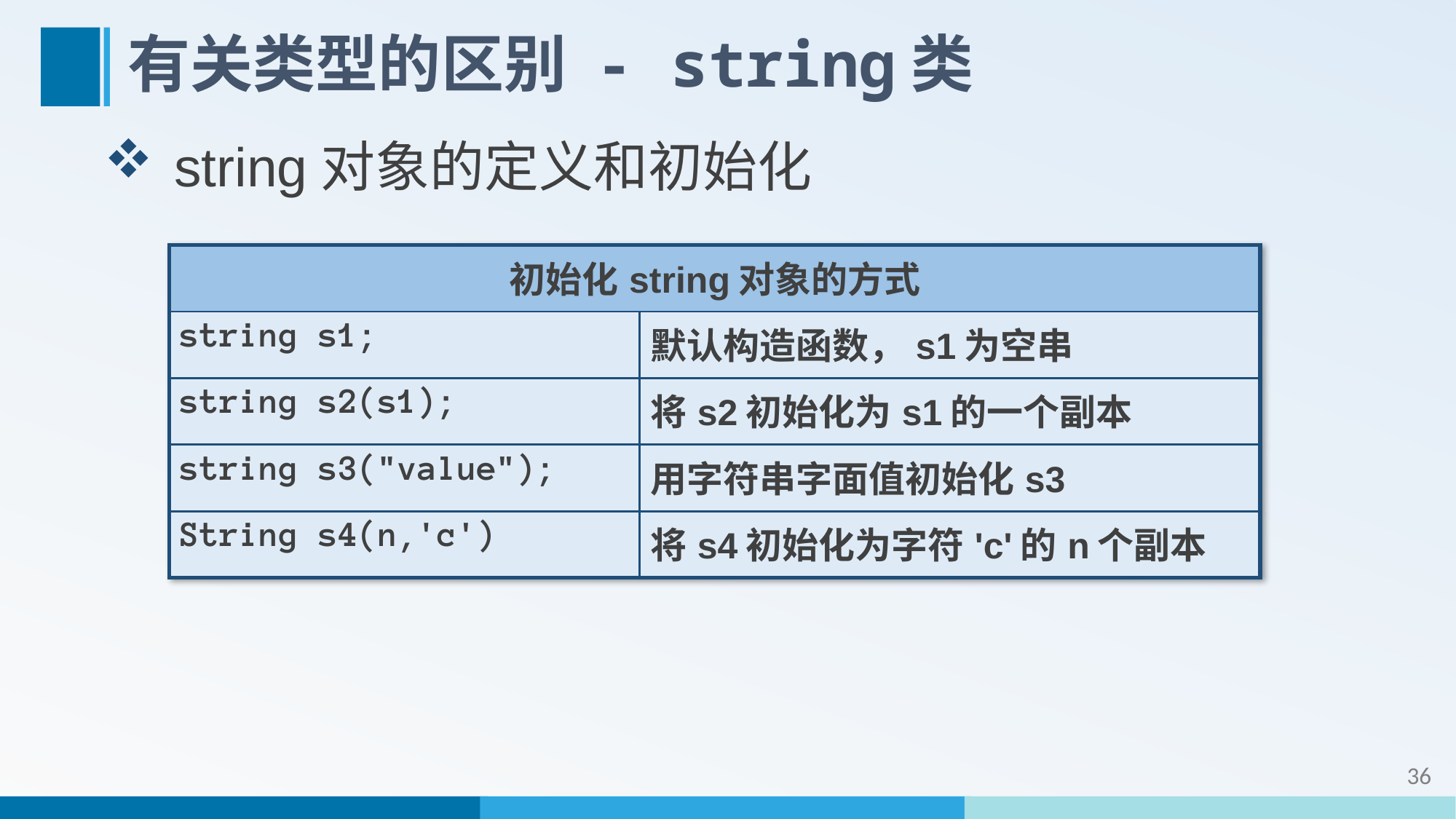

# 有关类型的区别 - string类
 string对象的定义和初始化
| 初始化string对象的方式 |  |
| --- | --- |
| string s1; | 默认构造函数，s1为空串 |
| string s2(s1); | 将s2初始化为s1的一个副本 |
| string s3("value"); | 用字符串字面值初始化s3 |
| String s4(n,'c') | 将s4初始化为字符'c'的n个副本 |